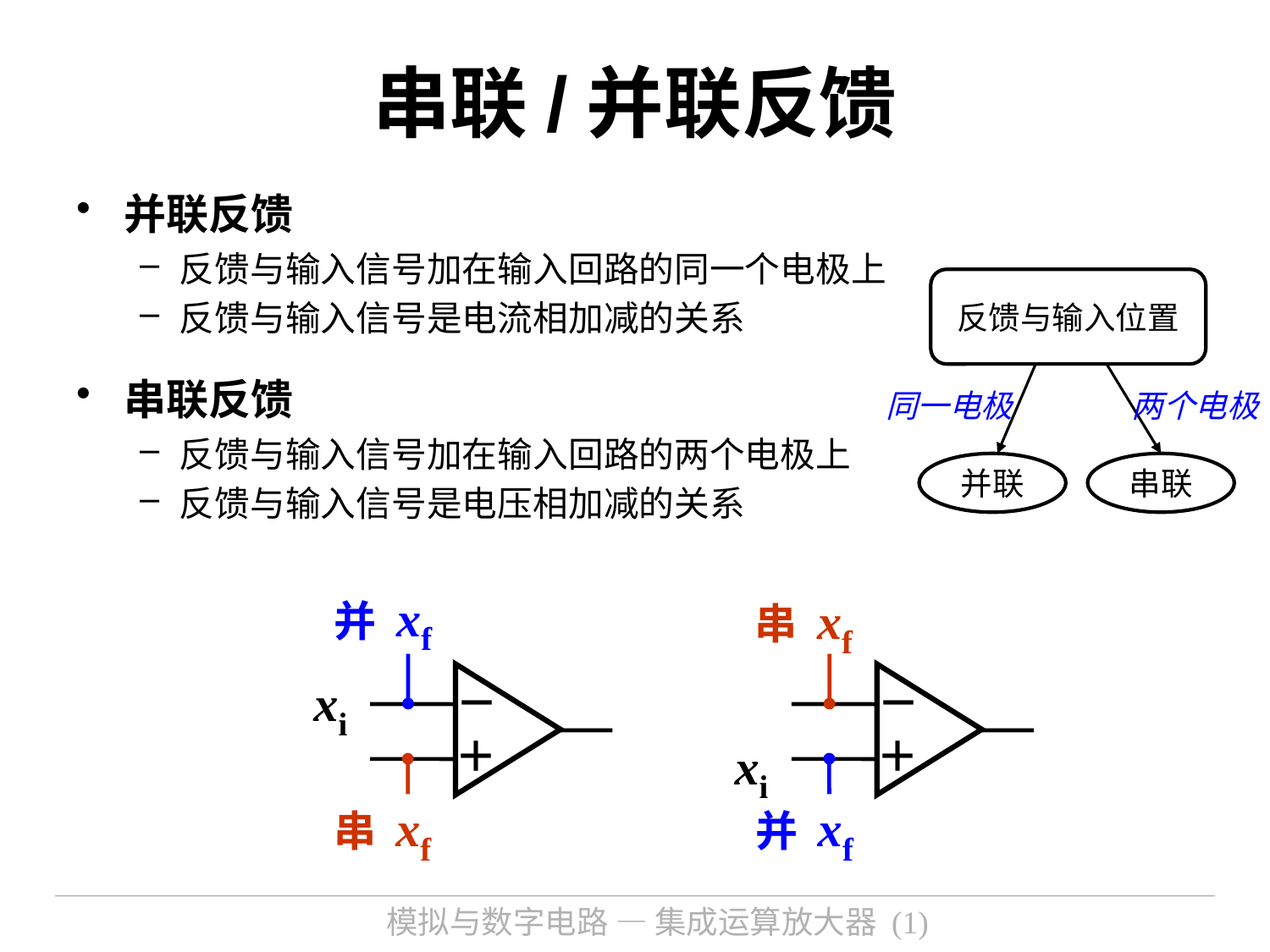

# 串联/并联反馈
并联反馈
反馈与输入信号加在输入回路的同一个电极上
反馈与输入信号是电流相加减的关系

串联反馈
反馈与输入信号加在输入回路的两个电极上
反馈与输入信号是电压相加减的关系
反馈与输入位置
同一电极
两个电极
并联
串联
并 xf
串 xf

xi
－
－

xi
＋
＋

串 xf
并 xf

模拟与数字电路 — 集成运算放大器 (1)
18